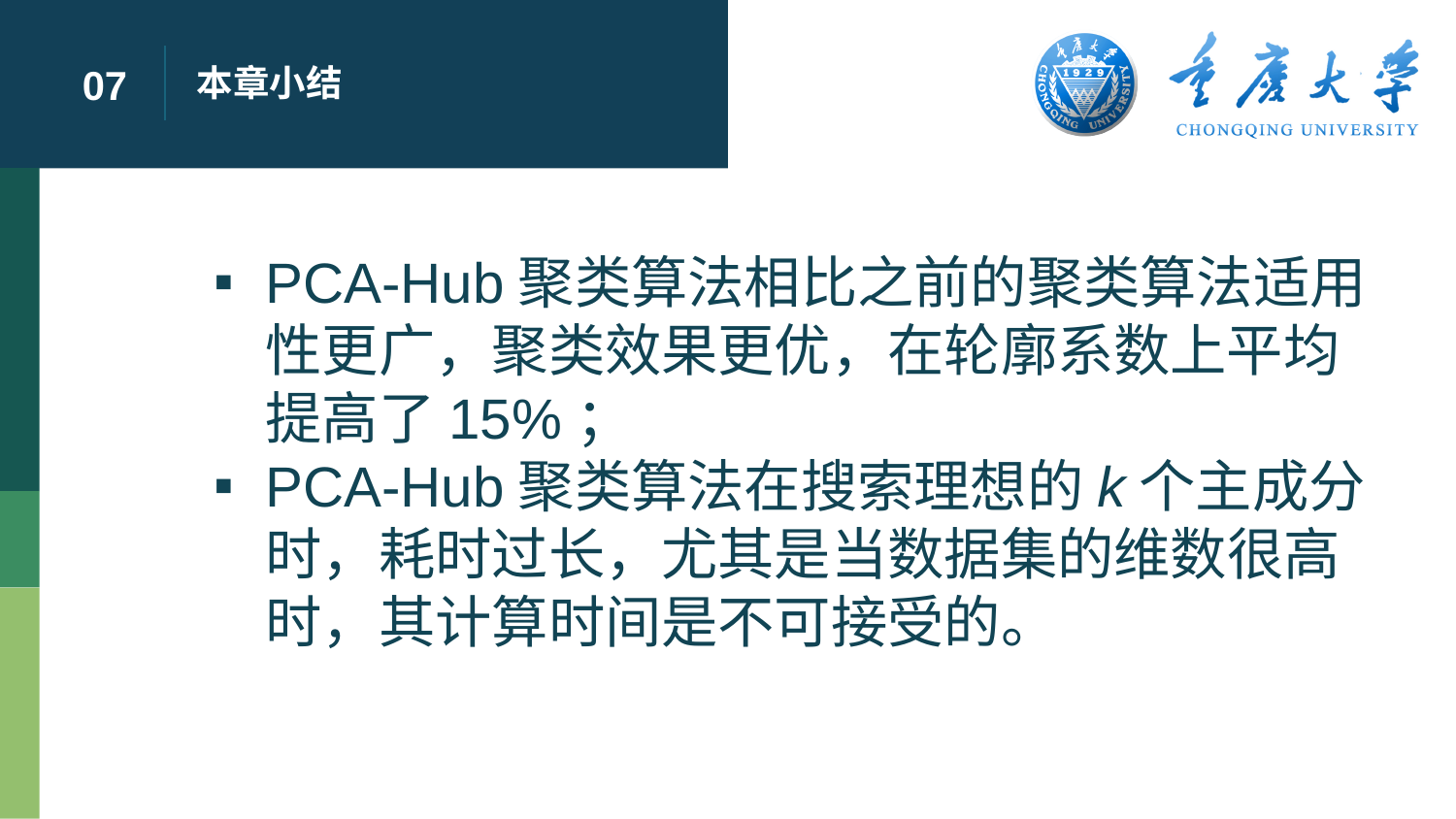

# 本章小结
07
PCA-Hub聚类算法相比之前的聚类算法适用性更广，聚类效果更优，在轮廓系数上平均提高了15%；
PCA-Hub聚类算法在搜索理想的k个主成分时，耗时过长，尤其是当数据集的维数很高时，其计算时间是不可接受的。